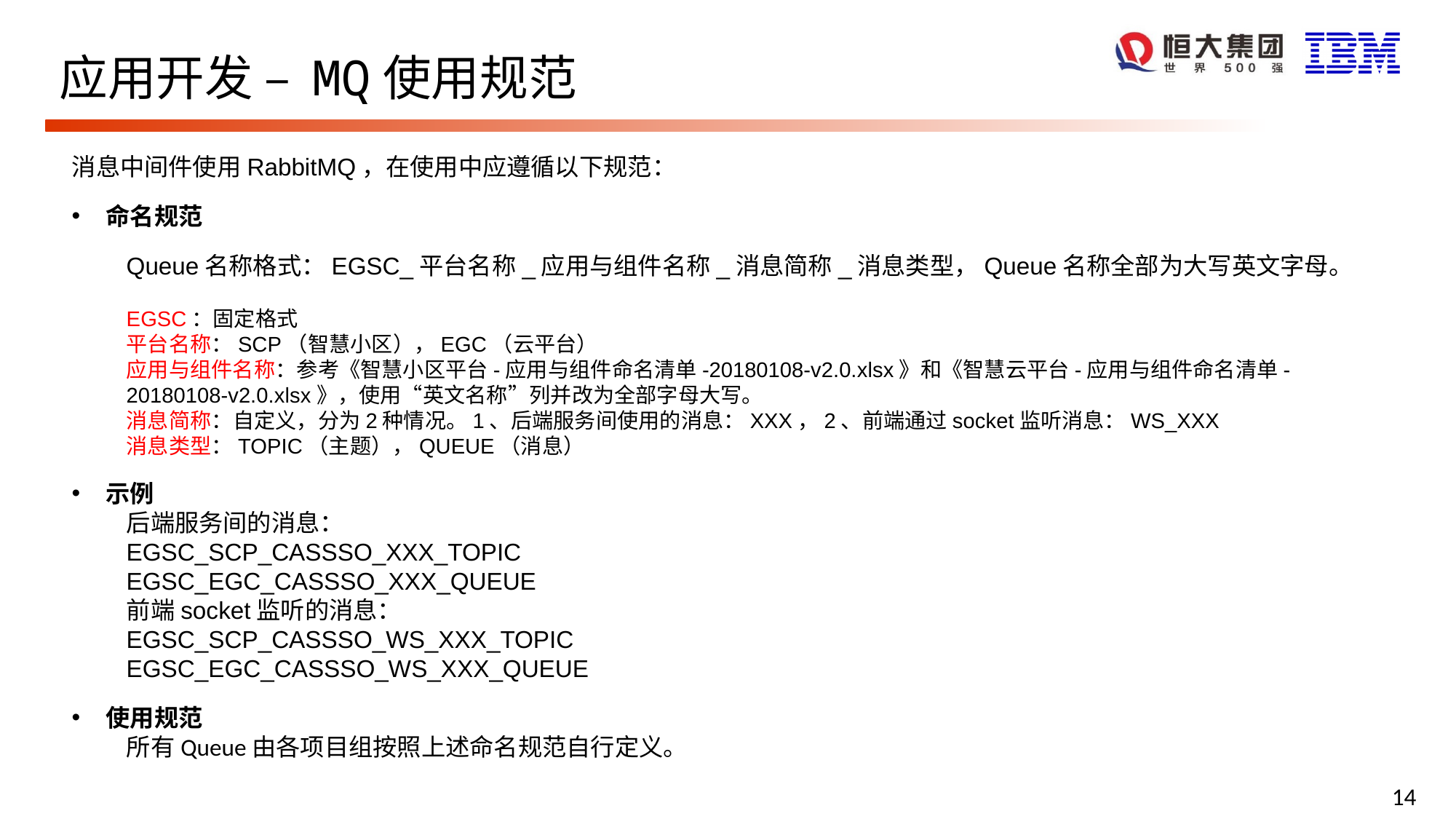

# 应用开发 – MQ使用规范
消息中间件使用RabbitMQ，在使用中应遵循以下规范：
命名规范
Queue名称格式：EGSC_平台名称_应用与组件名称_消息简称_消息类型，Queue名称全部为大写英文字母。

EGSC：固定格式
平台名称：SCP（智慧小区），EGC（云平台）
应用与组件名称：参考《智慧小区平台-应用与组件命名清单-20180108-v2.0.xlsx》和《智慧云平台-应用与组件命名清单-20180108-v2.0.xlsx》，使用“英文名称”列并改为全部字母大写。
消息简称：自定义，分为2种情况。1、后端服务间使用的消息：XXX，2、前端通过socket监听消息：WS_XXX
消息类型：TOPIC（主题），QUEUE（消息）
示例
后端服务间的消息：
EGSC_SCP_CASSSO_XXX_TOPIC
EGSC_EGC_CASSSO_XXX_QUEUE
前端socket监听的消息：
EGSC_SCP_CASSSO_WS_XXX_TOPIC
EGSC_EGC_CASSSO_WS_XXX_QUEUE
使用规范
所有Queue由各项目组按照上述命名规范自行定义。